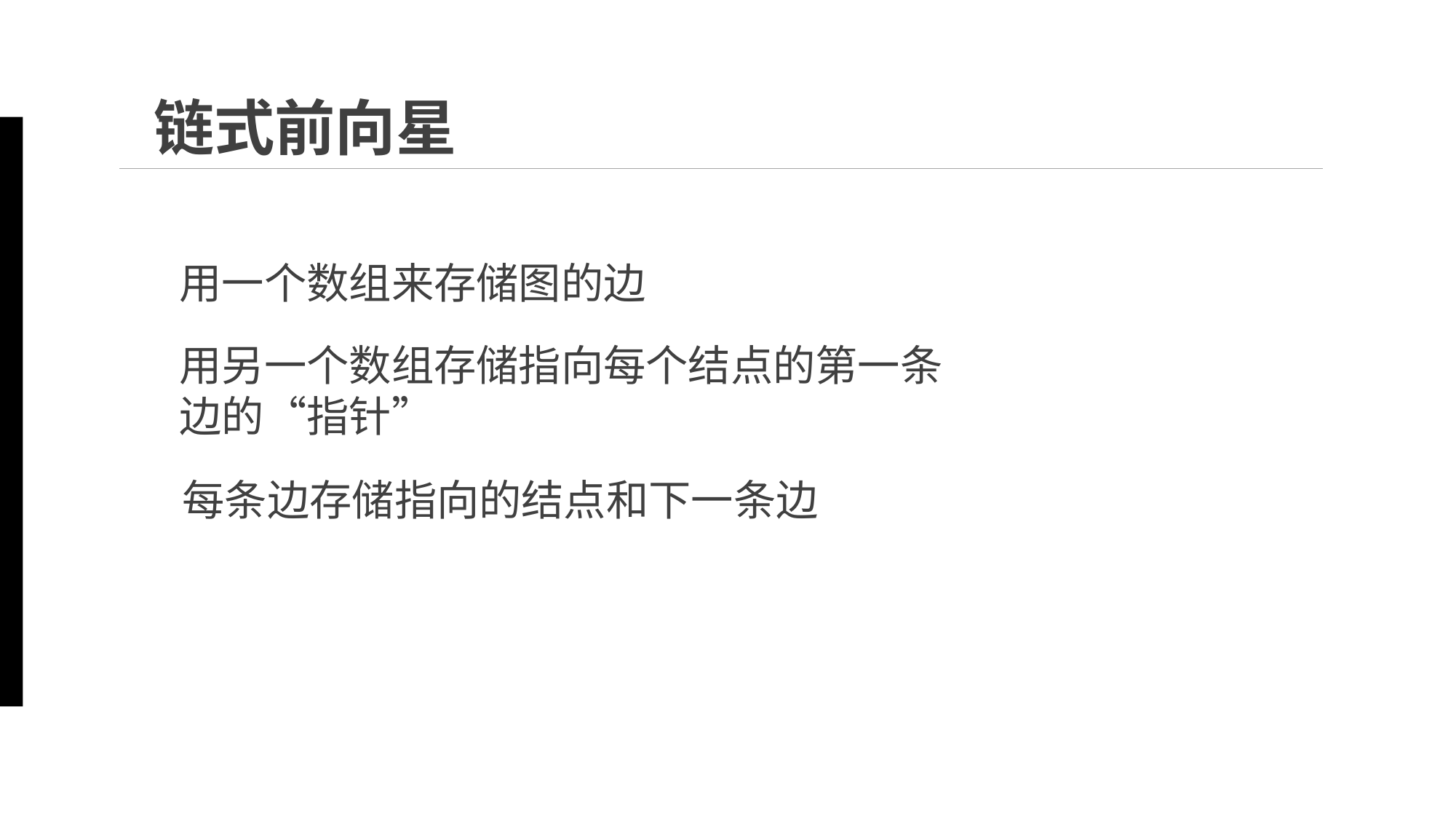

链式前向星

用一个数组来存储图的边
用另一个数组存储指向每个结点的第一条边的“指针”
每条边存储指向的结点和下一条边